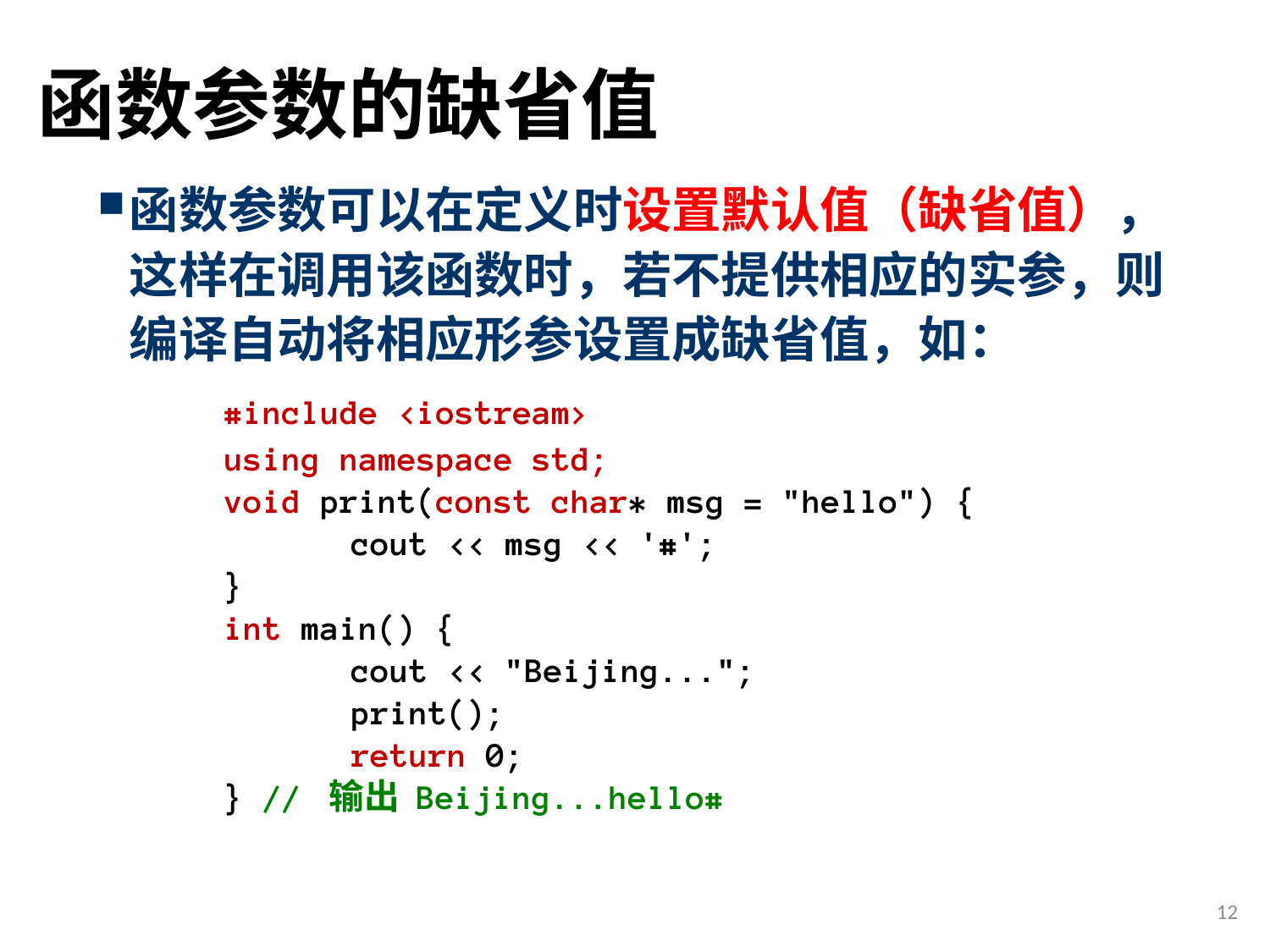

# 函数参数的缺省值
函数参数可以在定义时设置默认值（缺省值），这样在调用该函数时，若不提供相应的实参，则编译自动将相应形参设置成缺省值，如：
	#include <iostream>
	using namespace std;
	void print(const char* msg = "hello") {
		cout << msg << '#';
	}
	int main() {
		cout << "Beijing...";
		print();
		return 0;
	} // 输出 Beijing...hello#
12